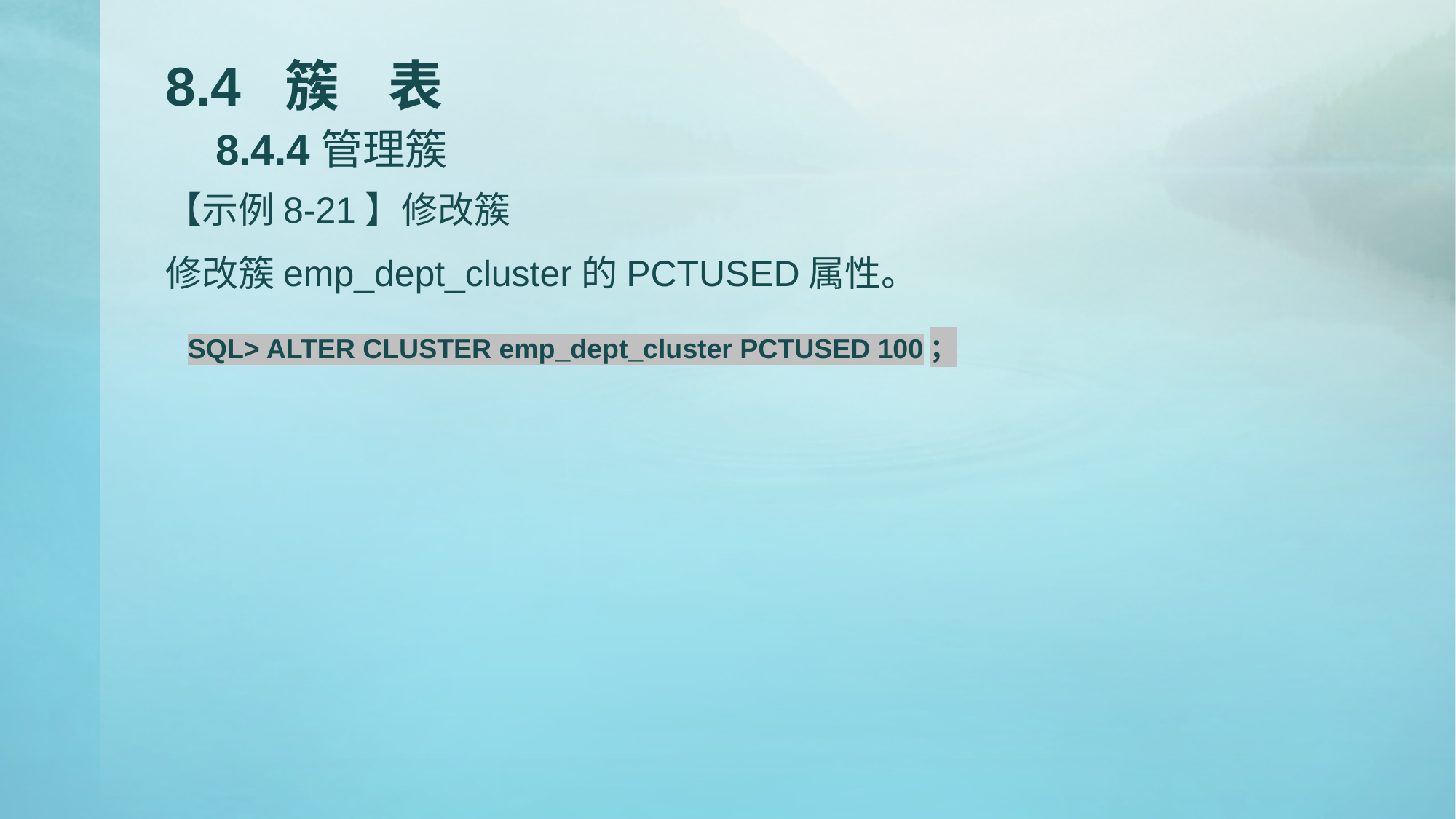

# 8.4  簇    表 8.4.4管理簇
【示例8-21】修改簇
修改簇emp_dept_cluster的PCTUSED属性。
SQL> ALTER CLUSTER emp_dept_cluster PCTUSED 100；